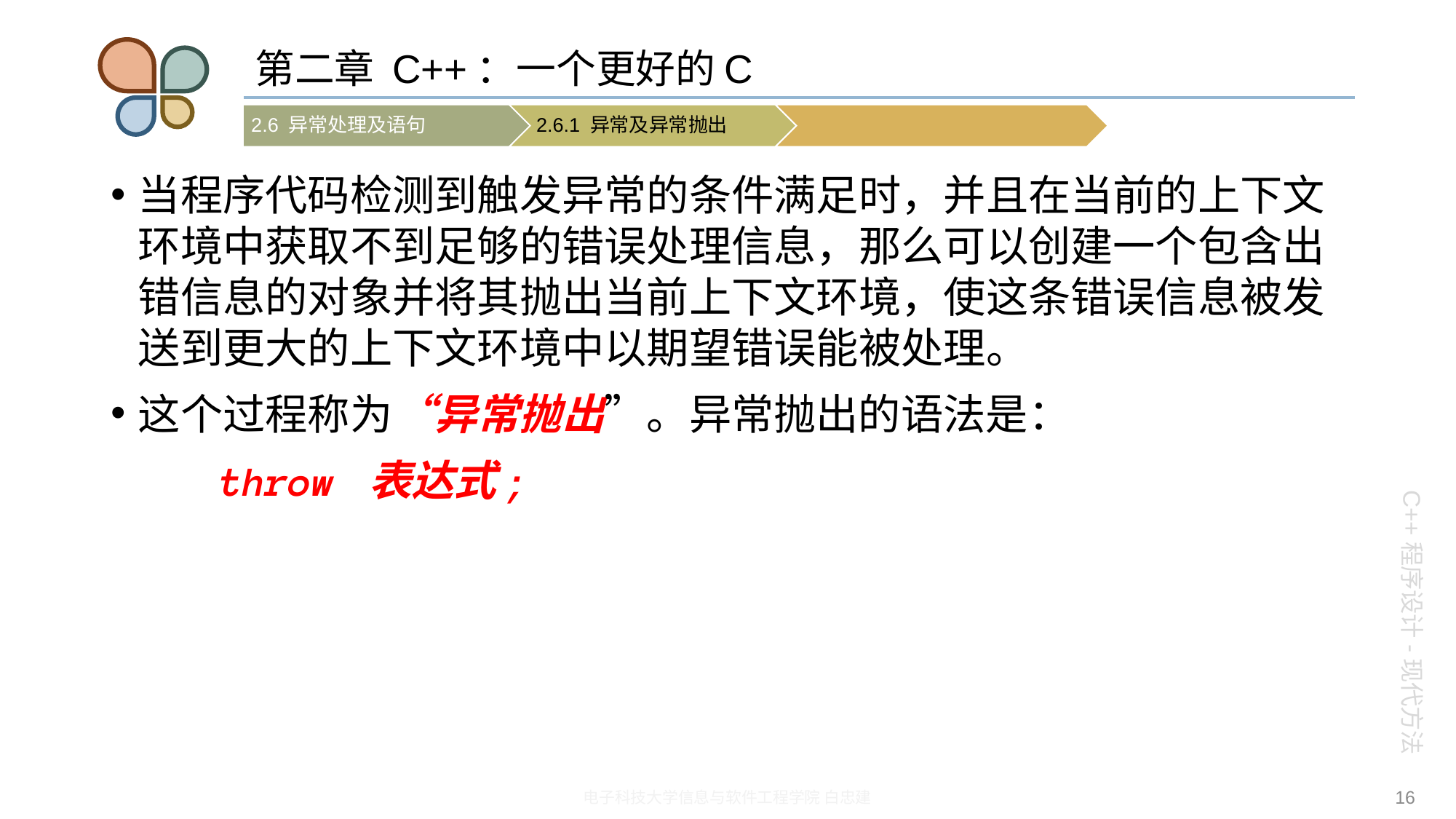

# 第二章 C++：一个更好的C
2.6 异常处理及语句
2.6.1 异常及异常抛出

当程序代码检测到触发异常的条件满足时，并且在当前的上下文环境中获取不到足够的错误处理信息，那么可以创建一个包含出错信息的对象并将其抛出当前上下文环境，使这条错误信息被发送到更大的上下文环境中以期望错误能被处理。
这个过程称为“异常抛出”。异常抛出的语法是：
	throw 表达式;
16